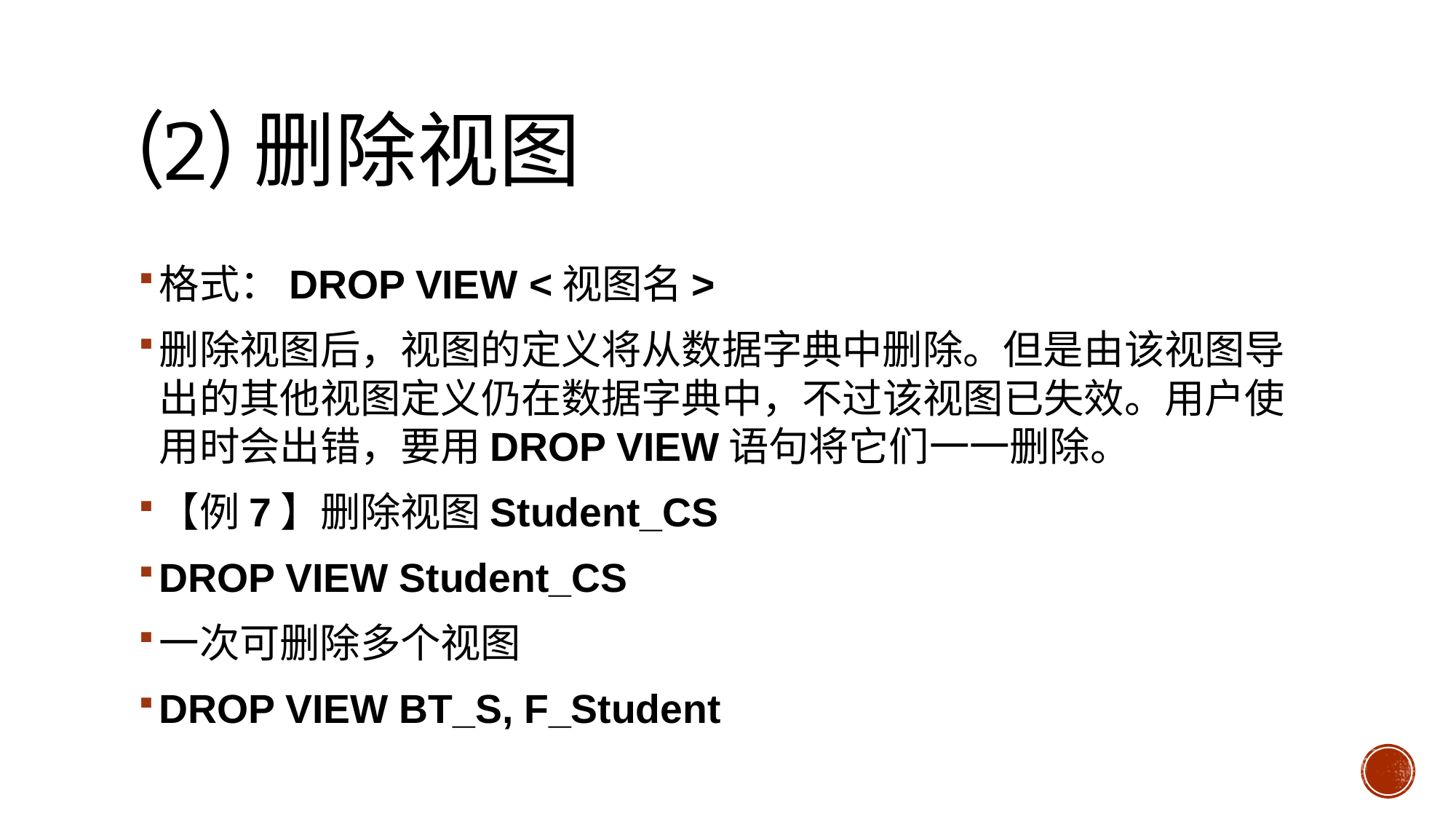

# (2)删除视图
格式：DROP VIEW <视图名>
删除视图后，视图的定义将从数据字典中删除。但是由该视图导出的其他视图定义仍在数据字典中，不过该视图已失效。用户使用时会出错，要用DROP VIEW语句将它们一一删除。
【例7】删除视图Student_CS
DROP VIEW Student_CS
一次可删除多个视图
DROP VIEW BT_S, F_Student
31